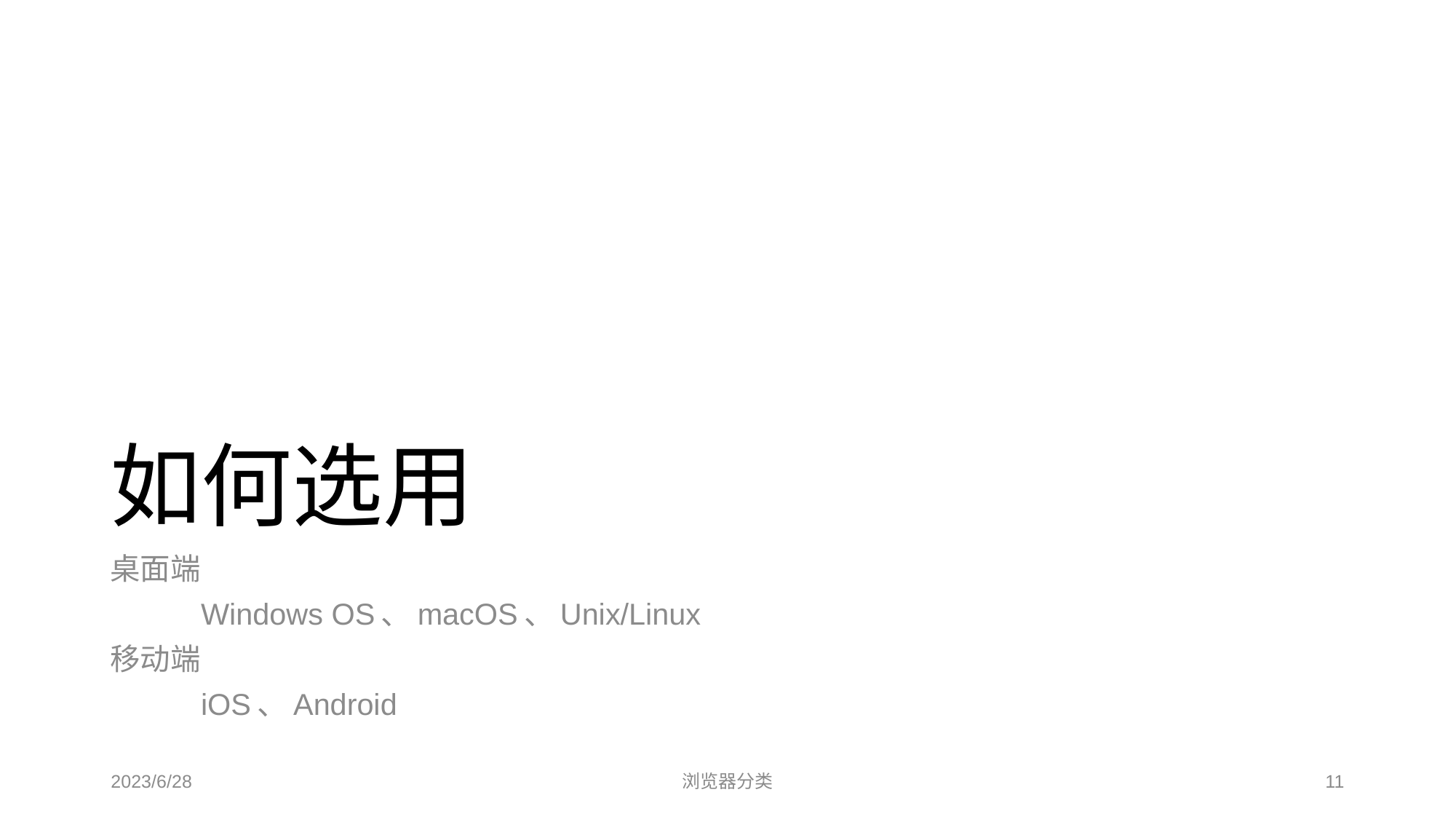

# 如何选用
桌面端
	Windows OS、macOS、Unix/Linux
移动端
	iOS、Android
2023/6/28
浏览器分类
11